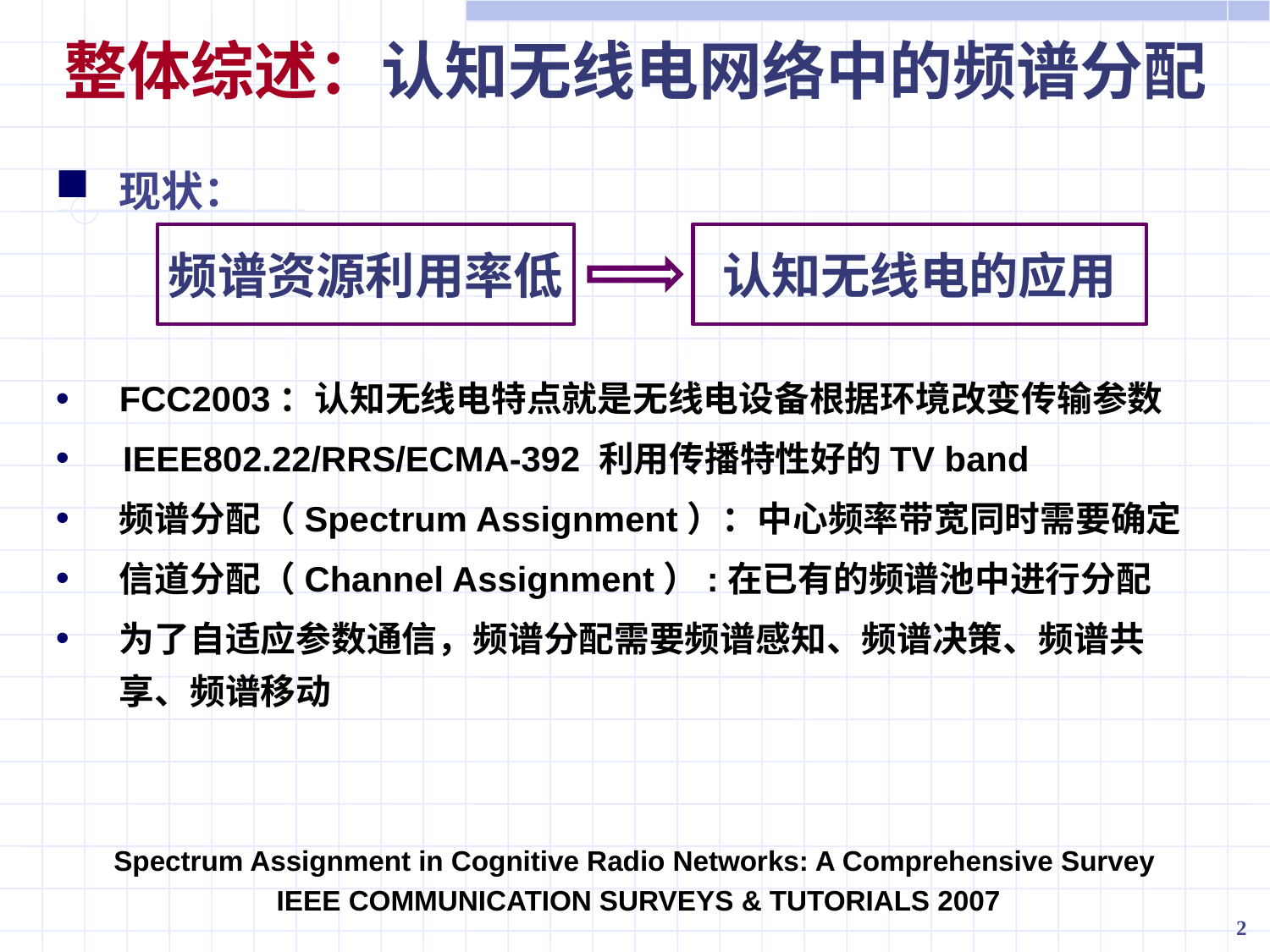

整体综述：认知无线电网络中的频谱分配
现状：

FCC2003：认知无线电特点就是无线电设备根据环境改变传输参数
  IEEE802.22/RRS/ECMA-392 利用传播特性好的TV band
频谱分配（Spectrum Assignment）：中心频率带宽同时需要确定
信道分配（Channel Assignment）:在已有的频谱池中进行分配
为了自适应参数通信，频谱分配需要频谱感知、频谱决策、频谱共享、频谱移动
频谱资源利用率低
认知无线电的应用

Spectrum Assignment in Cognitive Radio Networks: A Comprehensive Survey
 IEEE COMMUNICATION SURVEYS & TUTORIALS 2007
2